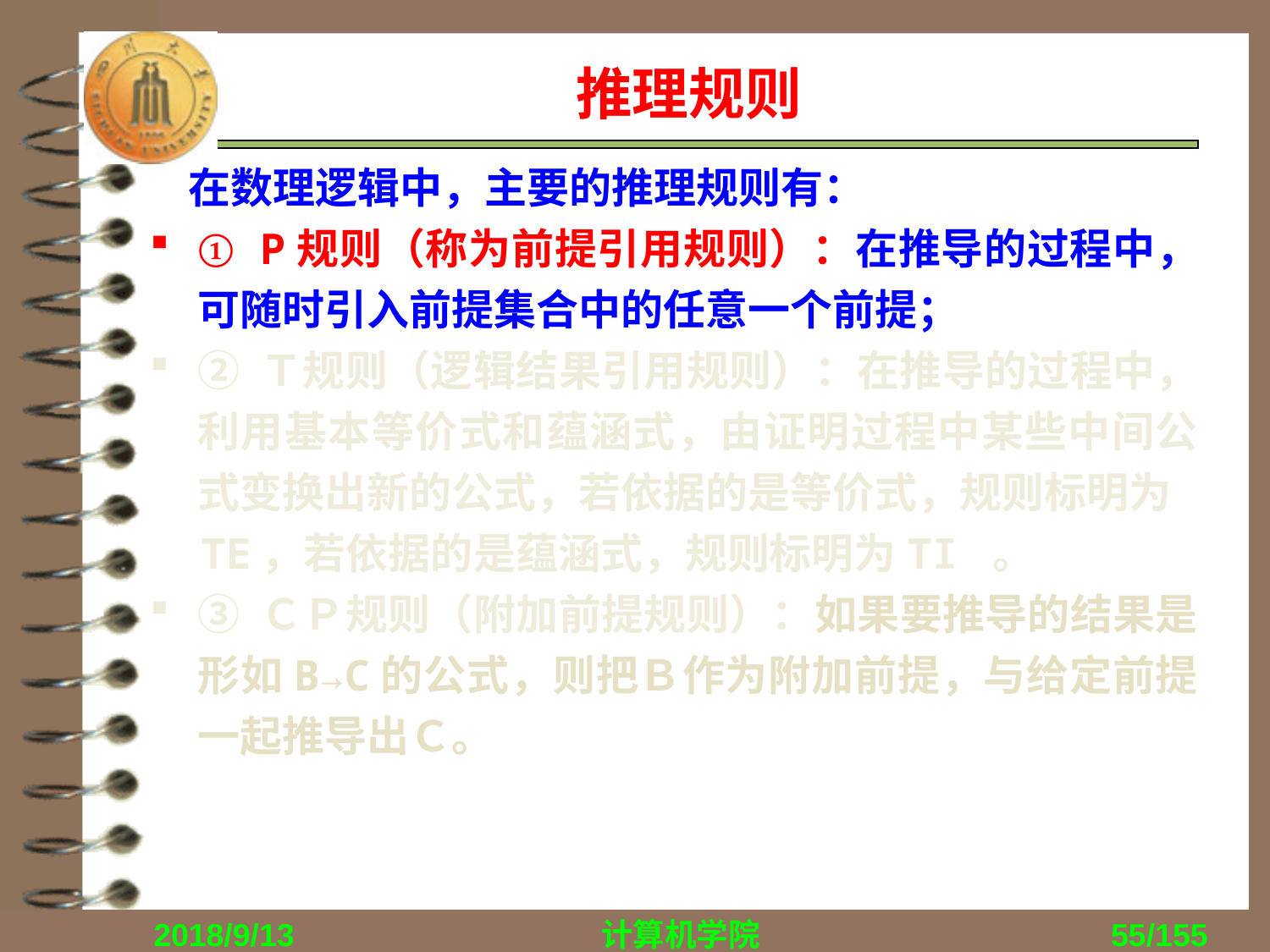

# 推理规则
   在数理逻辑中，主要的推理规则有：
① P规则（称为前提引用规则）：在推导的过程中，可随时引入前提集合中的任意一个前提；
② Ｔ规则（逻辑结果引用规则）：在推导的过程中，利用基本等价式和蕴涵式，由证明过程中某些中间公式变换出新的公式，若依据的是等价式，规则标明为
  TE，若依据的是蕴涵式，规则标明为TI 。
③ ＣＰ规则（附加前提规则）：如果要推导的结果是形如B→C的公式，则把Ｂ作为附加前提，与给定前提一起推导出Ｃ。

2018/9/13
计算机学院
55/155